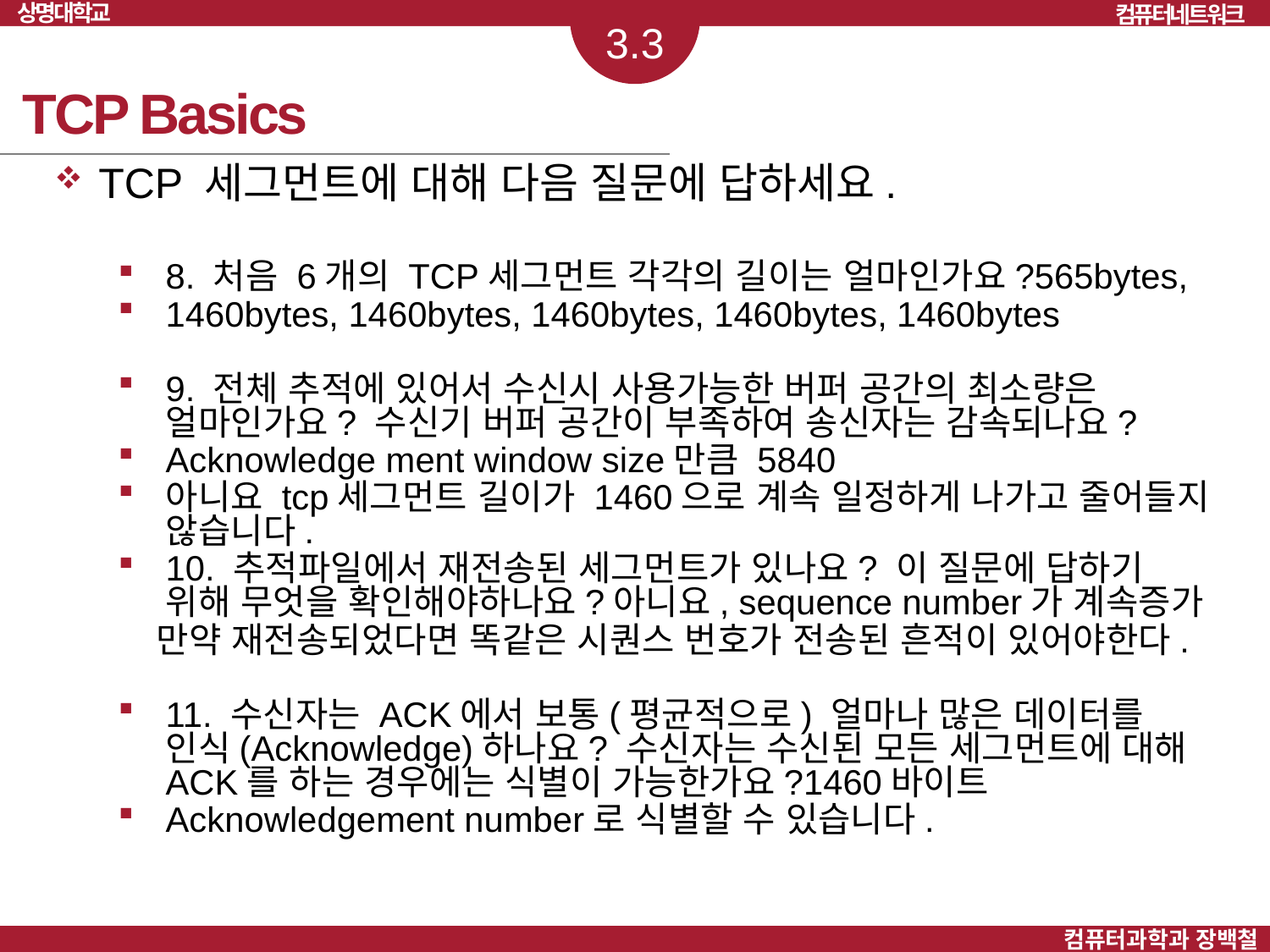

상명대학교
컴퓨터네트워크
3.3

TCP Basics
 TCP 세그먼트에 대해 다음 질문에 답하세요.

8. 처음 6개의 TCP세그먼트 각각의 길이는 얼마인가요?565bytes,
1460bytes, 1460bytes, 1460bytes, 1460bytes, 1460bytes

9. 전체 추적에 있어서 수신시 사용가능한 버퍼 공간의 최소량은 얼마인가요? 수신기 버퍼 공간이 부족하여 송신자는 감속되나요?
Acknowledge ment window size만큼 5840
아니요 tcp세그먼트 길이가 1460으로 계속 일정하게 나가고 줄어들지 않습니다.
10. 추적파일에서 재전송된 세그먼트가 있나요? 이 질문에 답하기 위해 무엇을 확인해야하나요?아니요, sequence number가 계속증가
   만약 재전송되었다면 똑같은 시퀀스 번호가 전송된 흔적이 있어야한다.

11. 수신자는 ACK에서 보통(평균적으로) 얼마나 많은 데이터를 인식(Acknowledge)하나요? 수신자는 수신된 모든 세그먼트에 대해 ACK를 하는 경우에는 식별이 가능한가요?1460바이트
Acknowledgement number로 식별할 수 있습니다.

컴퓨터과학과 장백철